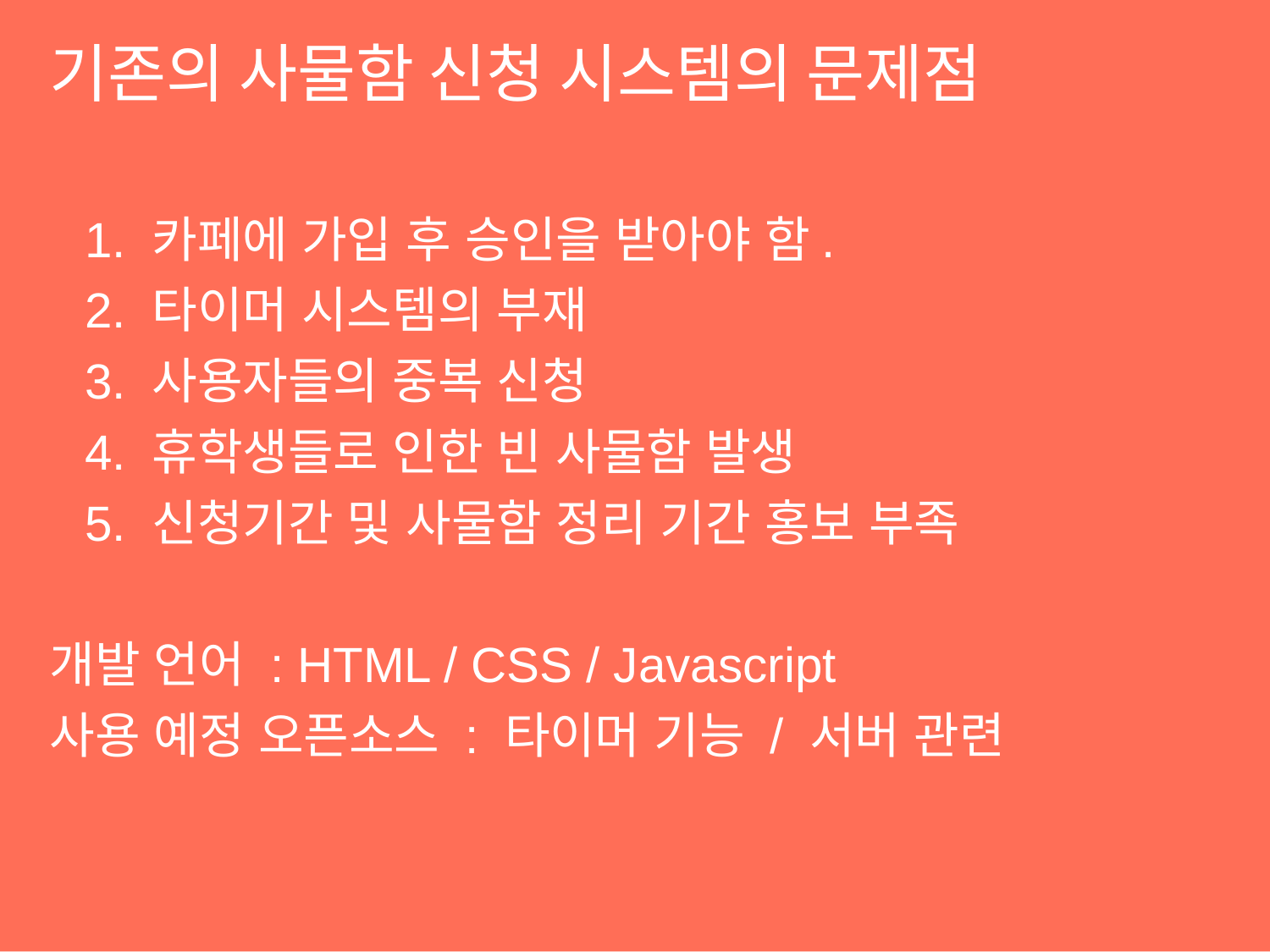

기존의 사물함 신청 시스템의 문제점

1. 카페에 가입 후 승인을 받아야 함.
2. 타이머 시스템의 부재
3. 사용자들의 중복 신청
4. 휴학생들로 인한 빈 사물함 발생
5. 신청기간 및 사물함 정리 기간 홍보 부족

개발 언어 : HTML / CSS / Javascript
사용 예정 오픈소스 : 타이머 기능 / 서버 관련